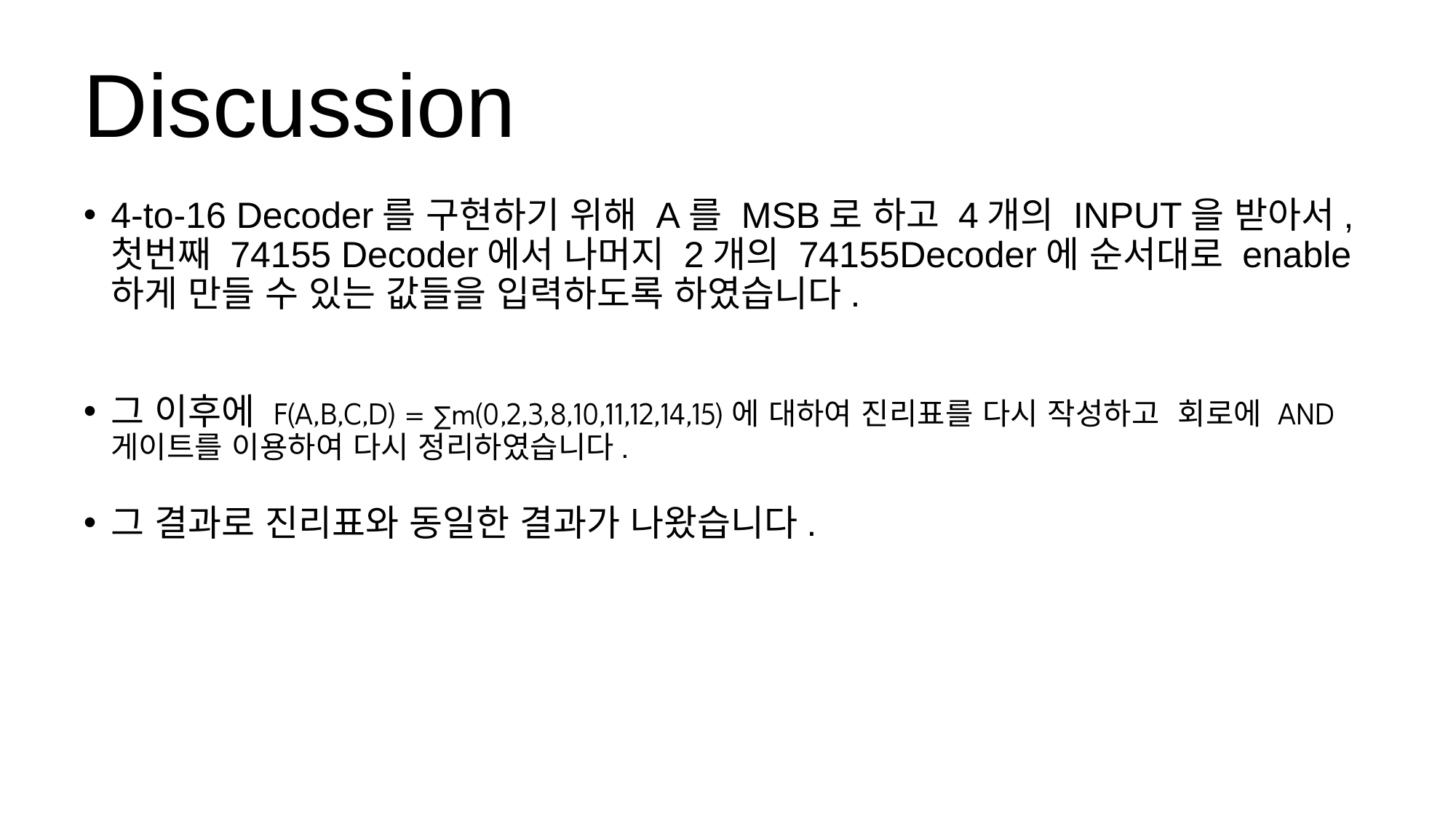

# Discussion
4-to-16 Decoder를 구현하기 위해 A를 MSB로 하고 4개의 INPUT을 받아서, 첫번째 74155 Decoder에서 나머지 2개의 74155Decoder에 순서대로 enable하게 만들 수 있는 값들을 입력하도록 하였습니다.

그 이후에 F(A,B,C,D) = ∑m(0,2,3,8,10,11,12,14,15)에 대하여 진리표를 다시 작성하고  회로에 AND게이트를 이용하여 다시 정리하였습니다.

그 결과로 진리표와 동일한 결과가 나왔습니다.